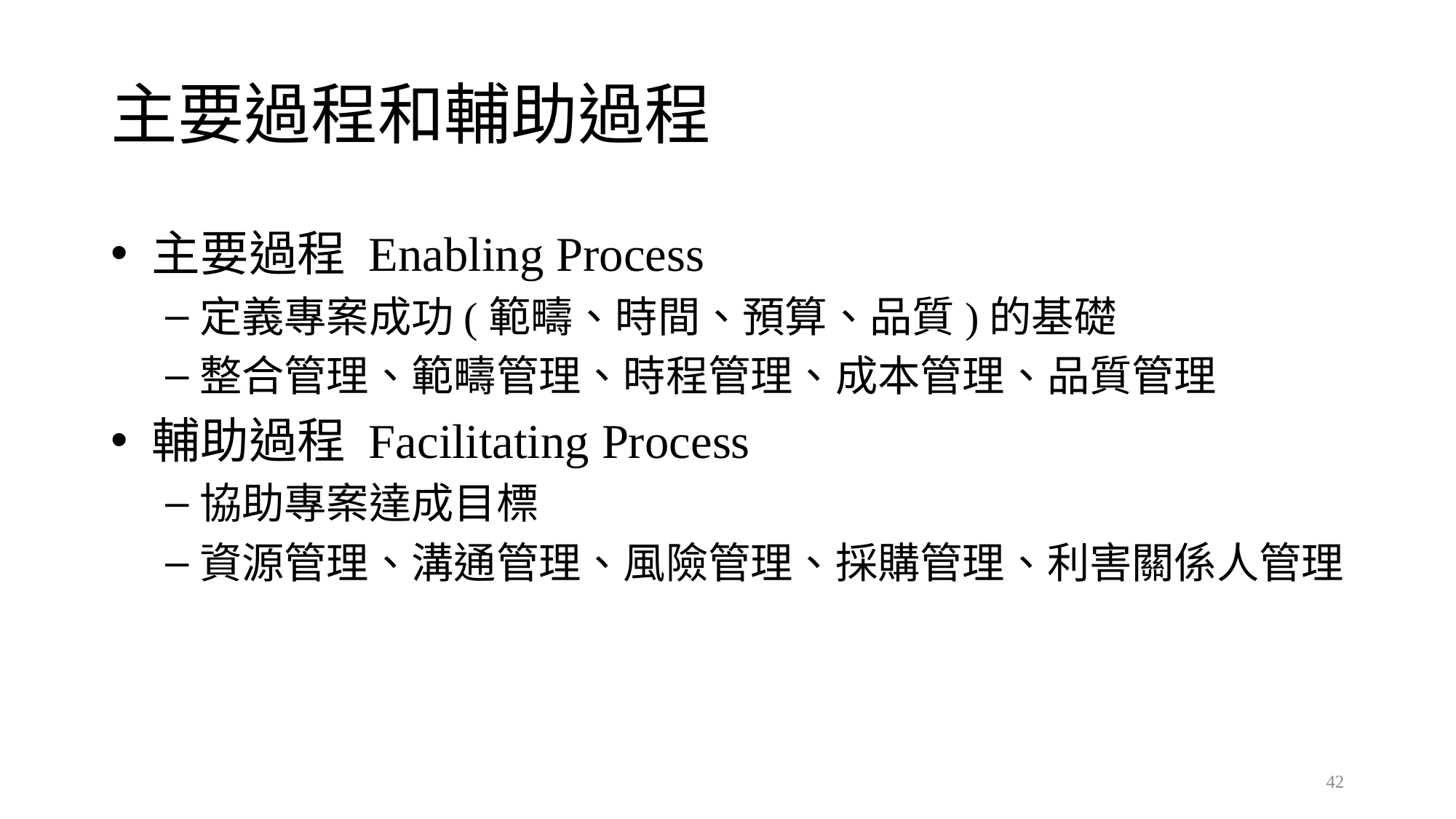

# 主要過程和輔助過程
主要過程 Enabling Process
定義專案成功(範疇、時間、預算、品質)的基礎
整合管理、範疇管理、時程管理、成本管理、品質管理
輔助過程 Facilitating Process
協助專案達成目標
資源管理、溝通管理、風險管理、採購管理、利害關係人管理
42